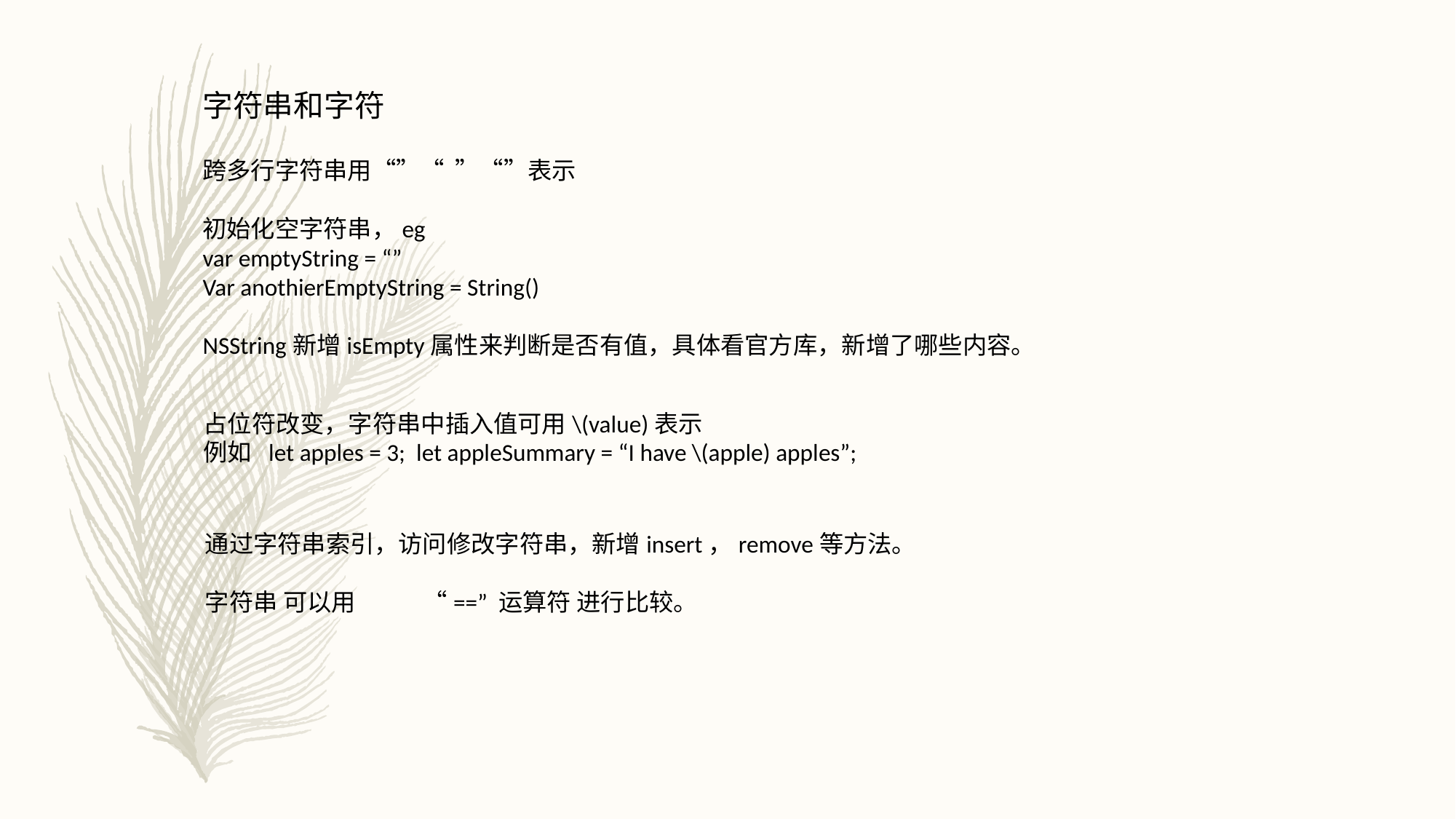

字符串和字符

跨多行字符串用“”“  ”“”表示

初始化空字符串，eg
var emptyString = “”
Var anothierEmptyString = String()

NSString新增isEmpty属性来判断是否有值，具体看官方库，新增了哪些内容。

占位符改变，字符串中插入值可用\(value)表示
例如  let apples = 3;  let appleSummary = “I have \(apple) apples”;
通过字符串索引，访问修改字符串，新增insert，remove等方法。

字符串 可以用	“==” 运算符 进行比较。